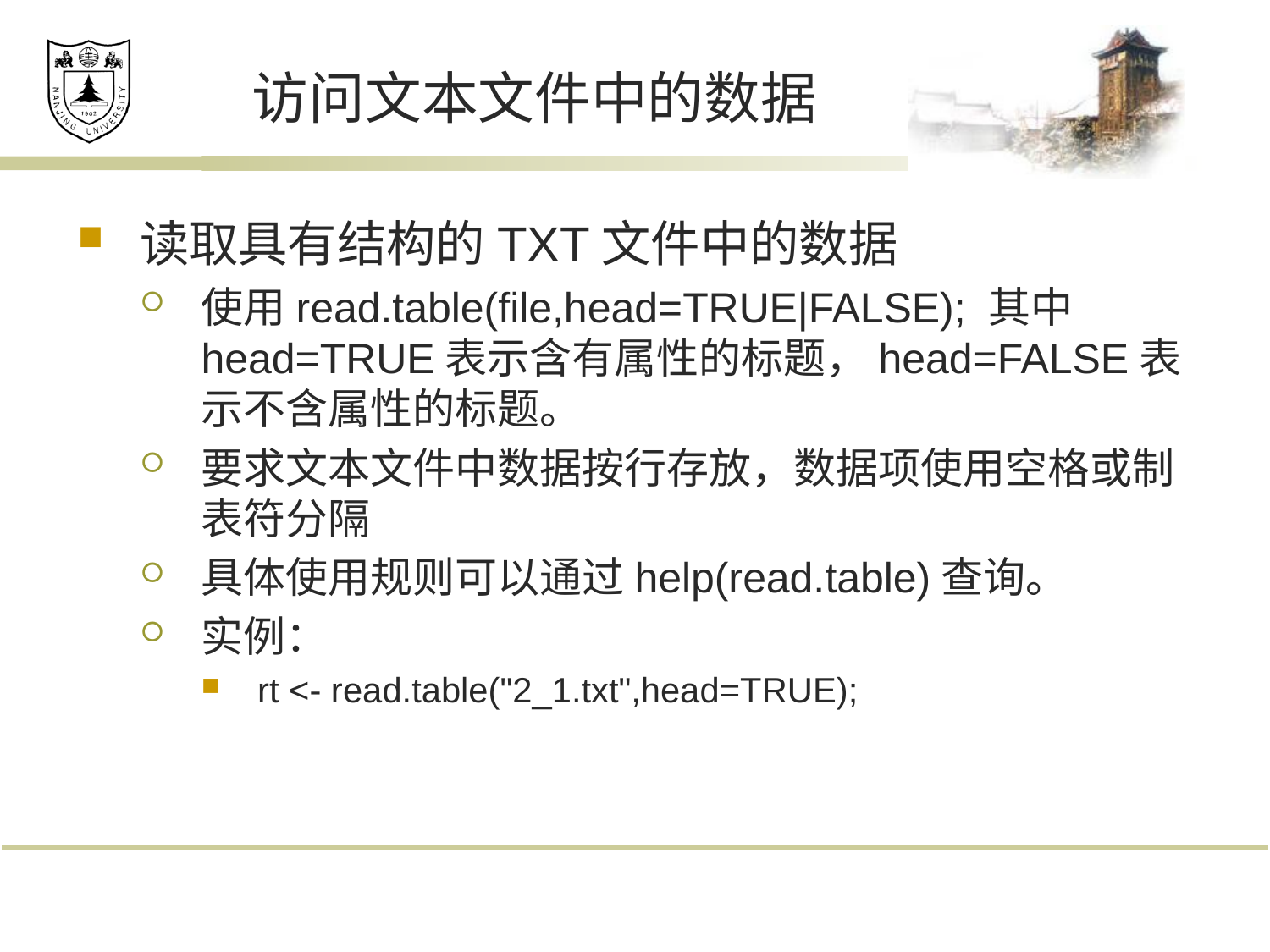

# 访问文本文件中的数据
读取具有结构的TXT文件中的数据
使用read.table(file,head=TRUE|FALSE); 其中head=TRUE表示含有属性的标题，head=FALSE表示不含属性的标题。
要求文本文件中数据按行存放，数据项使用空格或制表符分隔
具体使用规则可以通过help(read.table)查询。
实例：
rt <- read.table("2_1.txt",head=TRUE);